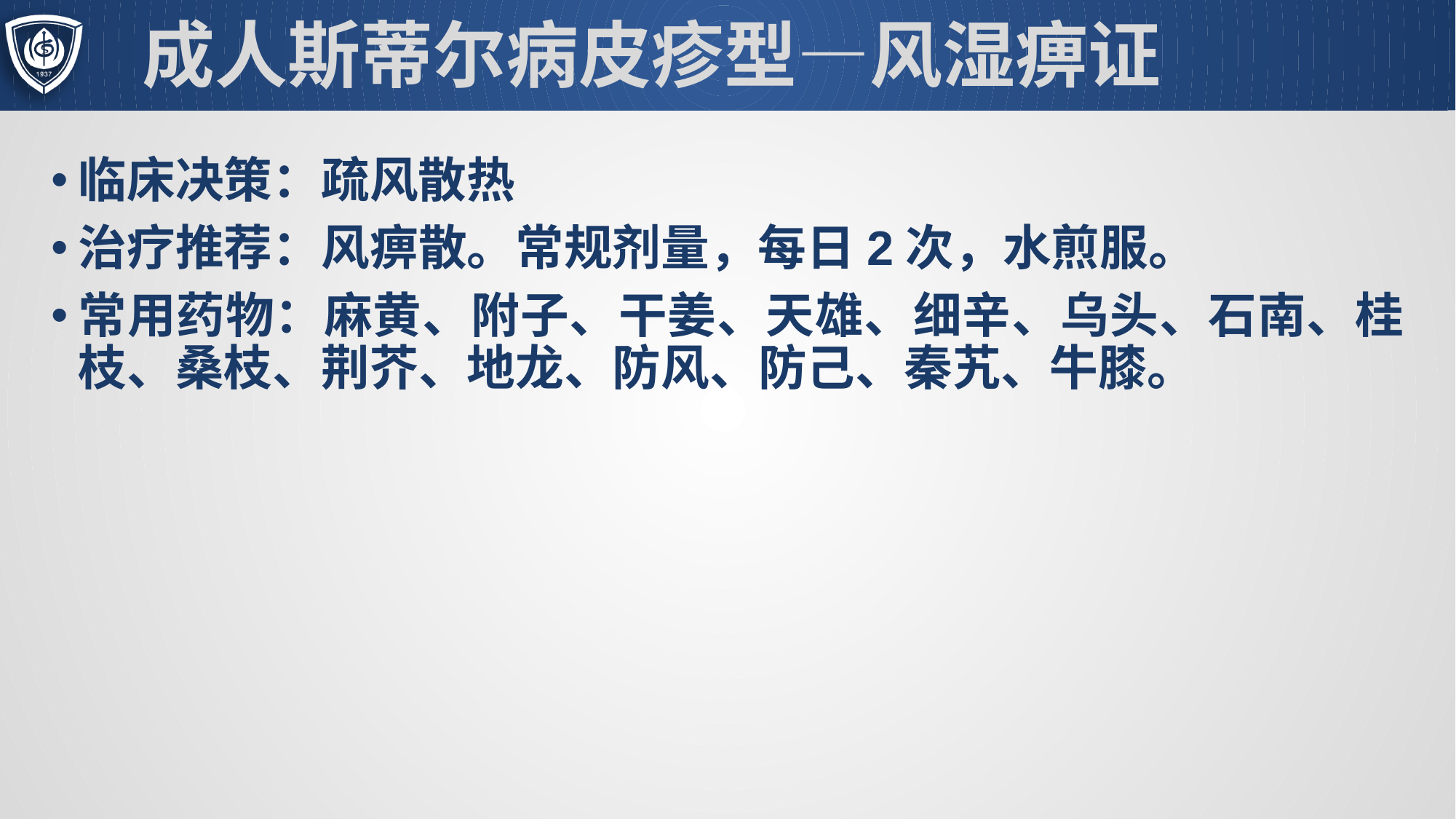

# 成人斯蒂尔病皮疹型—风湿痹证
临床决策：疏风散热
治疗推荐：风痹散。常规剂量，每日2次，水煎服。
常用药物：麻黄、附子、干姜、天雄、细辛、乌头、石南、桂枝、桑枝、荆芥、地龙、防风、防己、秦艽、牛膝。